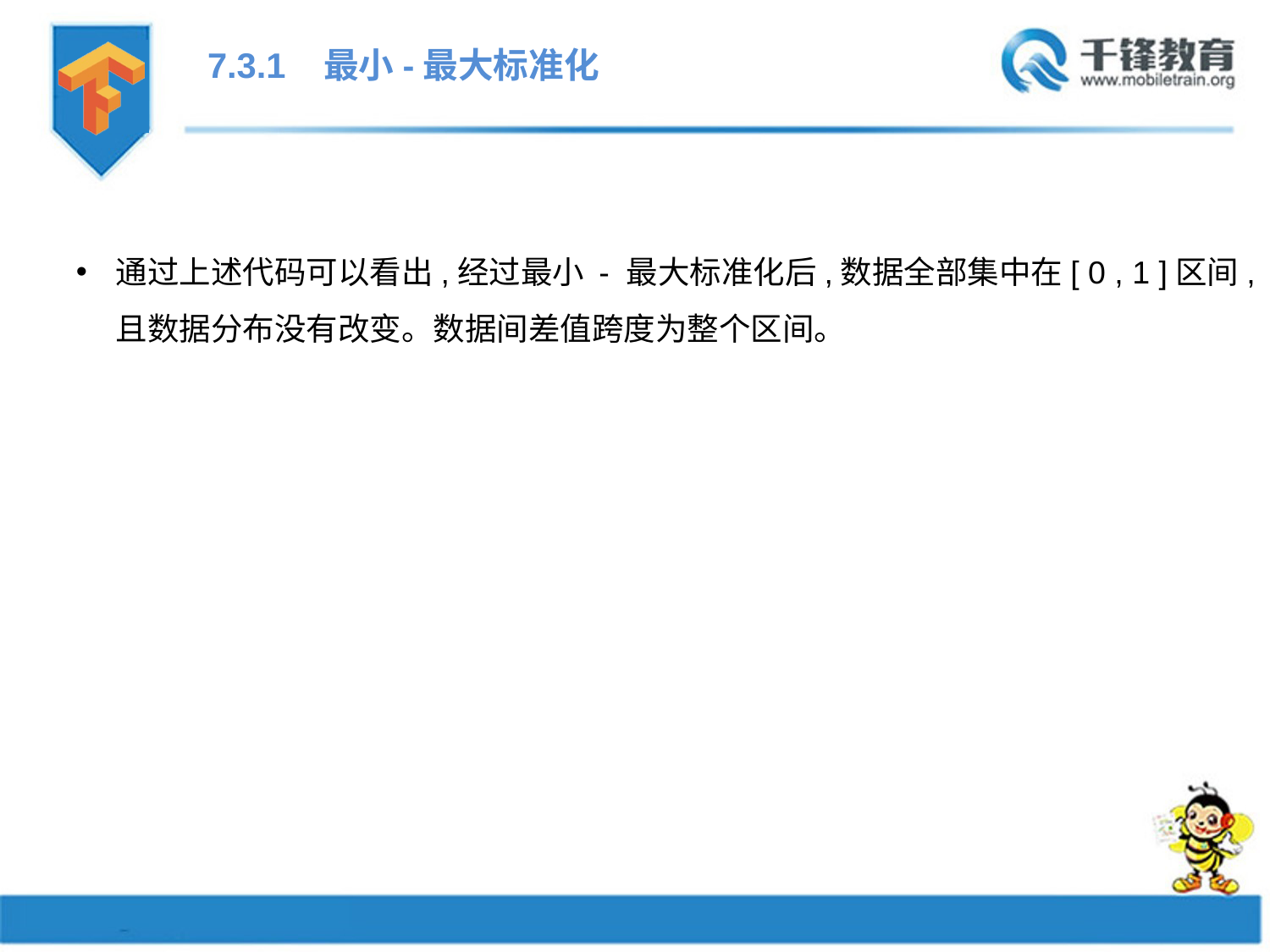

7.3.1   最小-最大标准化
通过上述代码可以看出,经过最小 - 最大标准化后,数据全部集中在[ 0 , 1 ]区间,且数据分布没有改变。数据间差值跨度为整个区间。